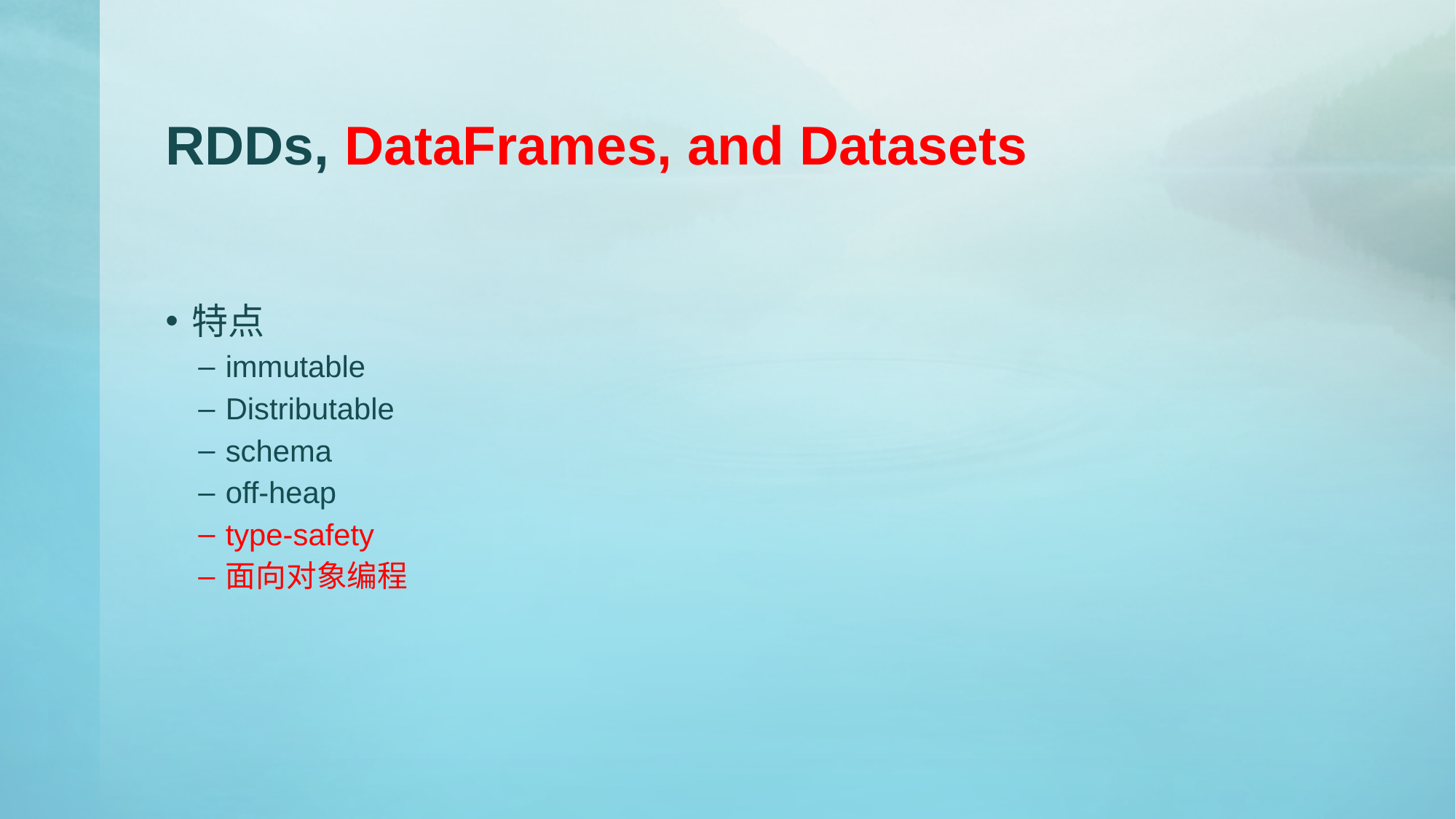

# RDDs, DataFrames, and Datasets
特点
immutable
Distributable
schema
off-heap
type-safety
面向对象编程